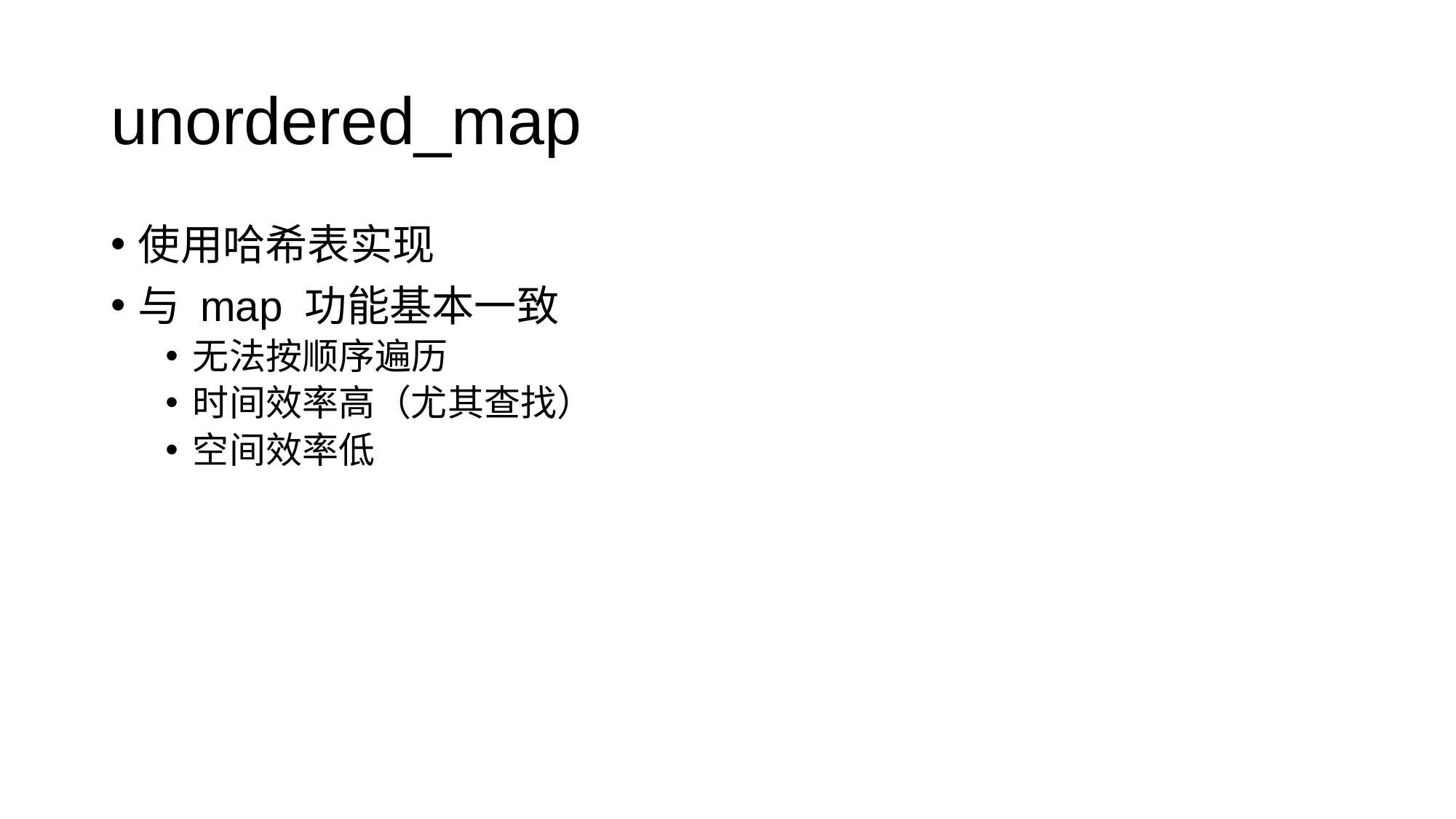

# unordered_map
使用哈希表实现
与 map 功能基本一致
无法按顺序遍历
时间效率高（尤其查找）
空间效率低